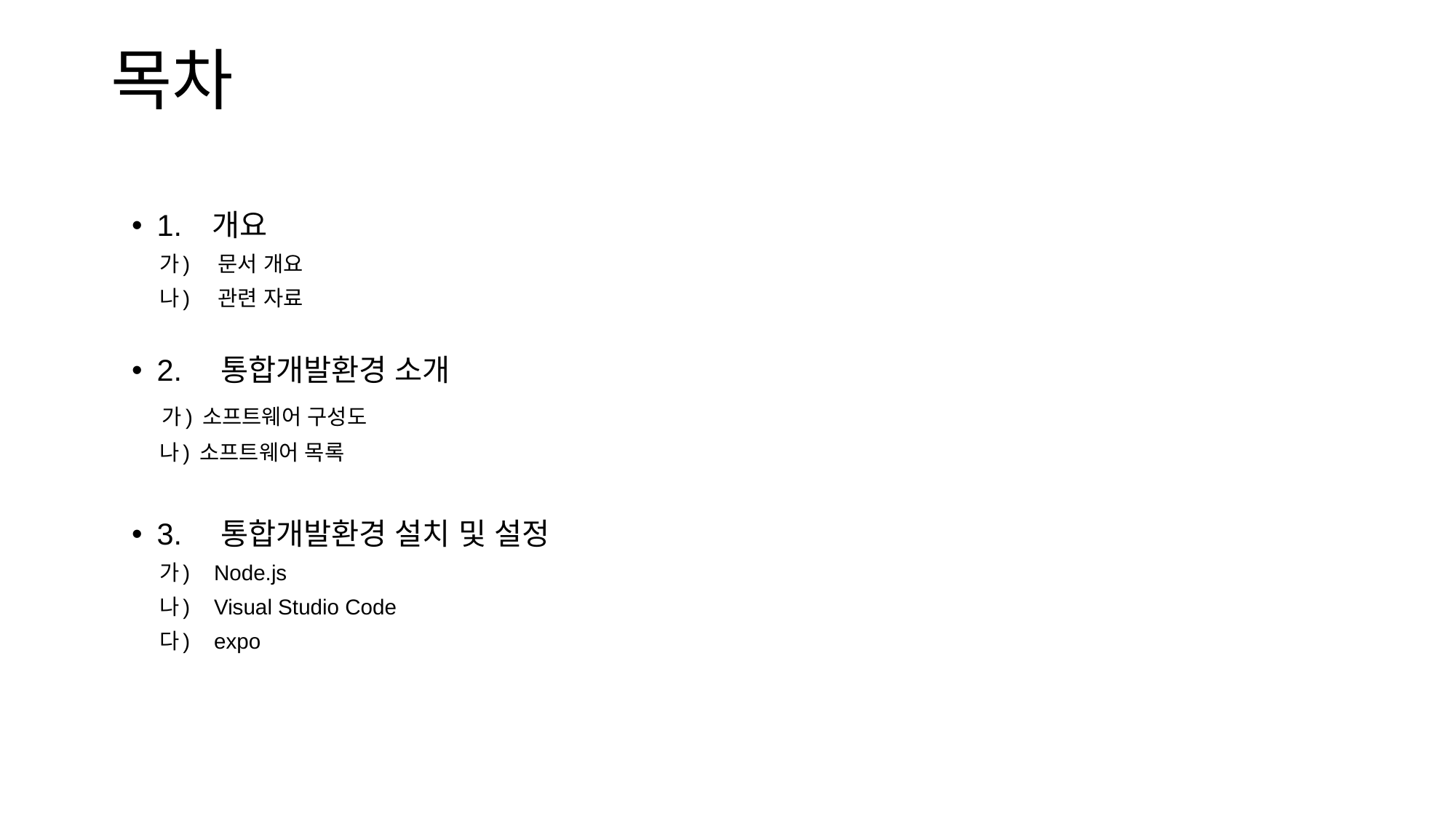

# 목차
1.   개요
    가)    문서 개요
    나)    관련 자료

2.    통합개발환경 소개
   가) 소프트웨어 구성도
    나) 소프트웨어 목록

3.    통합개발환경 설치 및 설정
    가)    Node.js
    나)    Visual Studio Code
    다)    expo